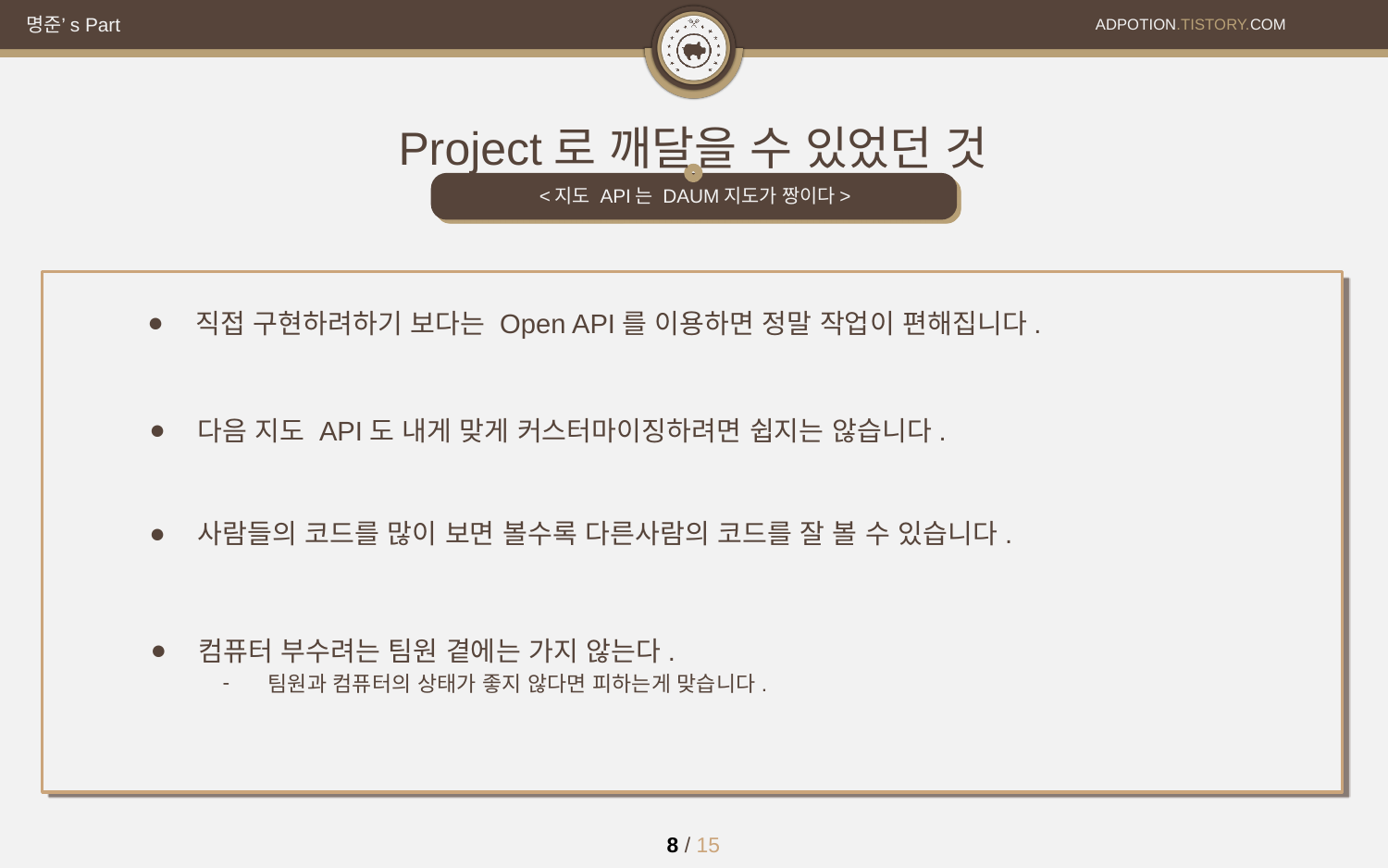

명준’s Part
# Project로 깨달을 수 있었던 것
<지도 API는 DAUM지도가 짱이다>

직접 구현하려하기 보다는 Open API를 이용하면 정말 작업이 편해집니다.
다음 지도 API도 내게 맞게 커스터마이징하려면 쉽지는 않습니다.
사람들의 코드를 많이 보면 볼수록 다른사람의 코드를 잘 볼 수 있습니다.
컴퓨터 부수려는 팀원 곁에는 가지 않는다.
팀원과 컴퓨터의 상태가 좋지 않다면 피하는게 맞습니다.
8 / 15